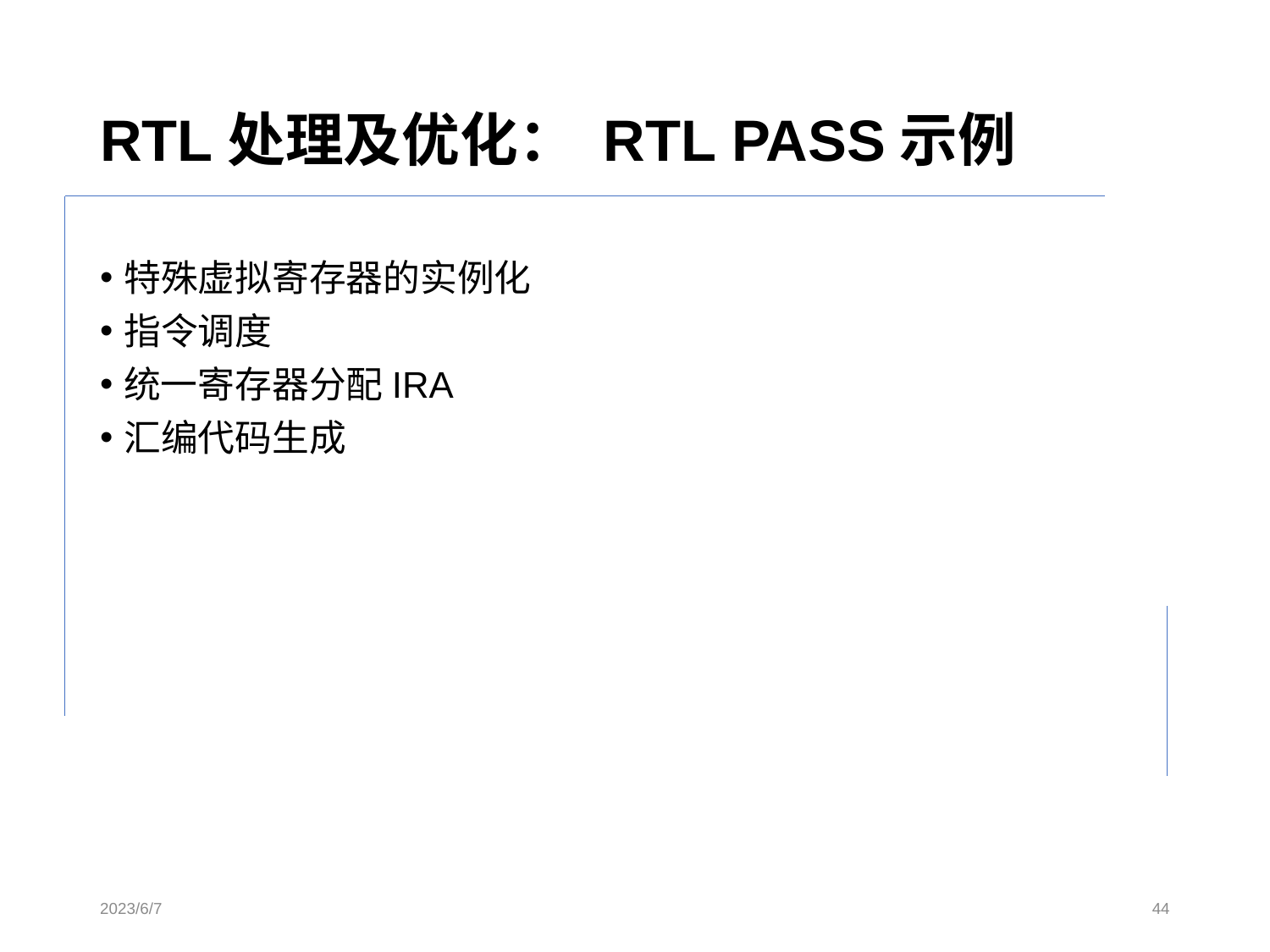

# RTL处理及优化： RTL PASS示例
特殊虚拟寄存器的实例化
指令调度
统一寄存器分配IRA
汇编代码生成
2023/6/7
44